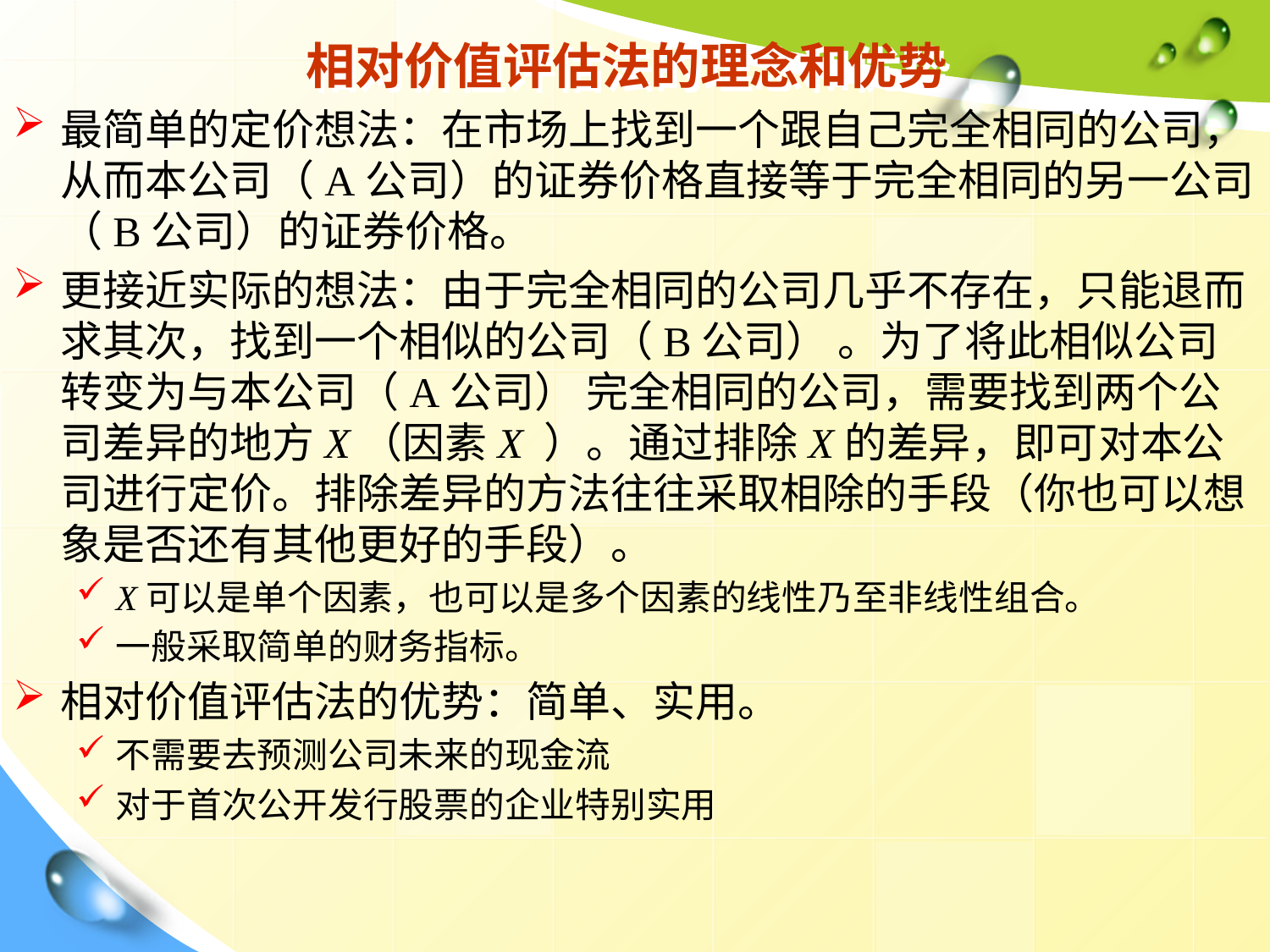

# 相对价值评估法的理念和优势
最简单的定价想法：在市场上找到一个跟自己完全相同的公司，从而本公司（A公司）的证券价格直接等于完全相同的另一公司（B公司）的证券价格。
更接近实际的想法：由于完全相同的公司几乎不存在，只能退而求其次，找到一个相似的公司（B公司） 。为了将此相似公司转变为与本公司（A公司） 完全相同的公司，需要找到两个公司差异的地方X（因素X ）。通过排除X的差异，即可对本公司进行定价。排除差异的方法往往采取相除的手段（你也可以想象是否还有其他更好的手段）。
X可以是单个因素，也可以是多个因素的线性乃至非线性组合。
一般采取简单的财务指标。
相对价值评估法的优势：简单、实用。
不需要去预测公司未来的现金流
对于首次公开发行股票的企业特别实用